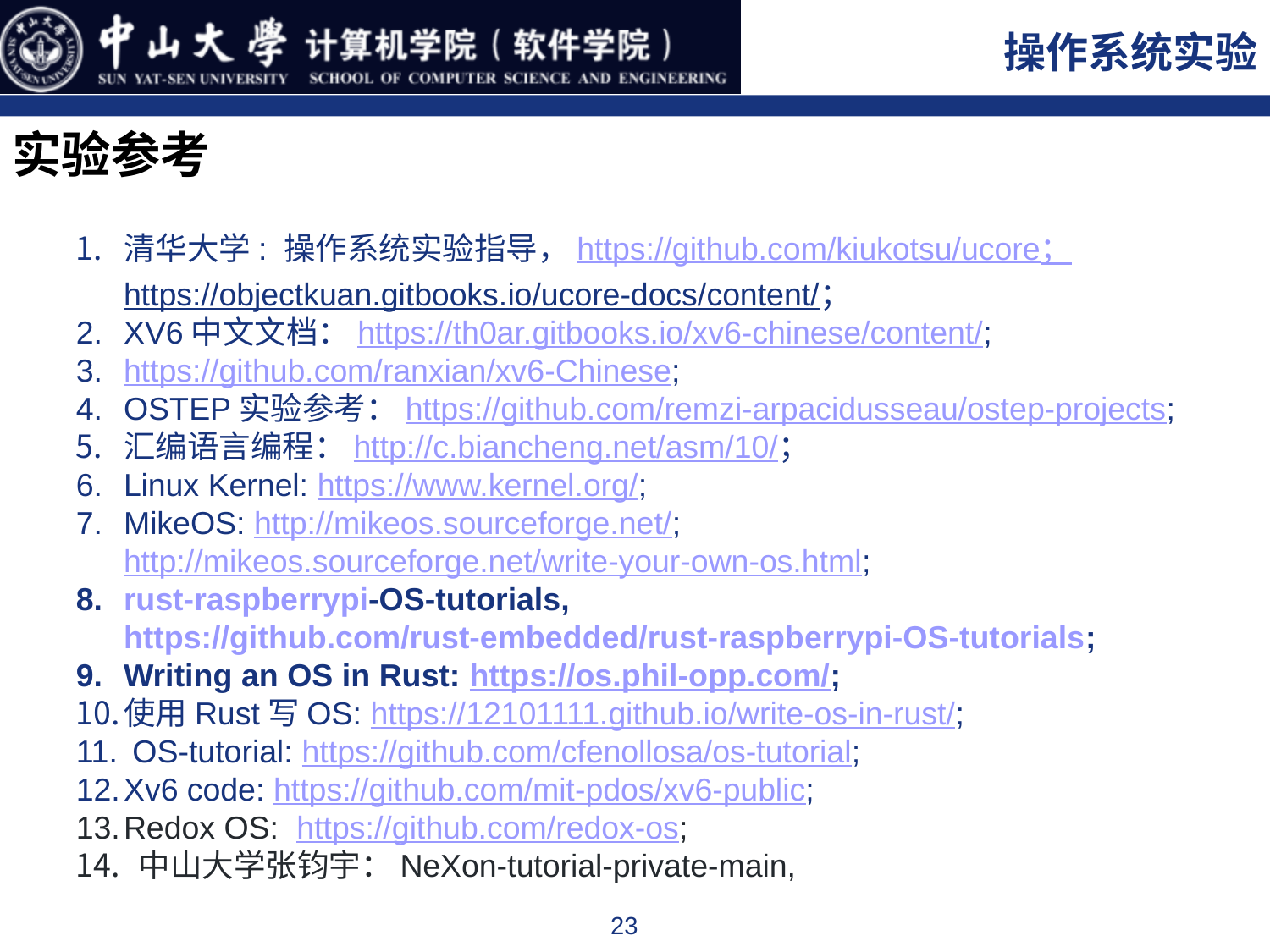

实验参考
清华大学: 操作系统实验指导，https://github.com/kiukotsu/ucore；https://objectkuan.gitbooks.io/ucore-docs/content/；
XV6中文文档：https://th0ar.gitbooks.io/xv6-chinese/content/;
https://github.com/ranxian/xv6-Chinese;
OSTEP实验参考：https://github.com/remzi-arpacidusseau/ostep-projects;
汇编语言编程：http://c.biancheng.net/asm/10/；
Linux Kernel: https://www.kernel.org/;
MikeOS: http://mikeos.sourceforge.net/; http://mikeos.sourceforge.net/write-your-own-os.html;
rust-raspberrypi-OS-tutorials, https://github.com/rust-embedded/rust-raspberrypi-OS-tutorials;
Writing an OS in Rust: https://os.phil-opp.com/;
使用Rust写OS: https://12101111.github.io/write-os-in-rust/;
 OS-tutorial: https://github.com/cfenollosa/os-tutorial;
Xv6 code: https://github.com/mit-pdos/xv6-public;
Redox OS:  https://github.com/redox-os;
 中山大学张钧宇：NeXon-tutorial-private-main,
23